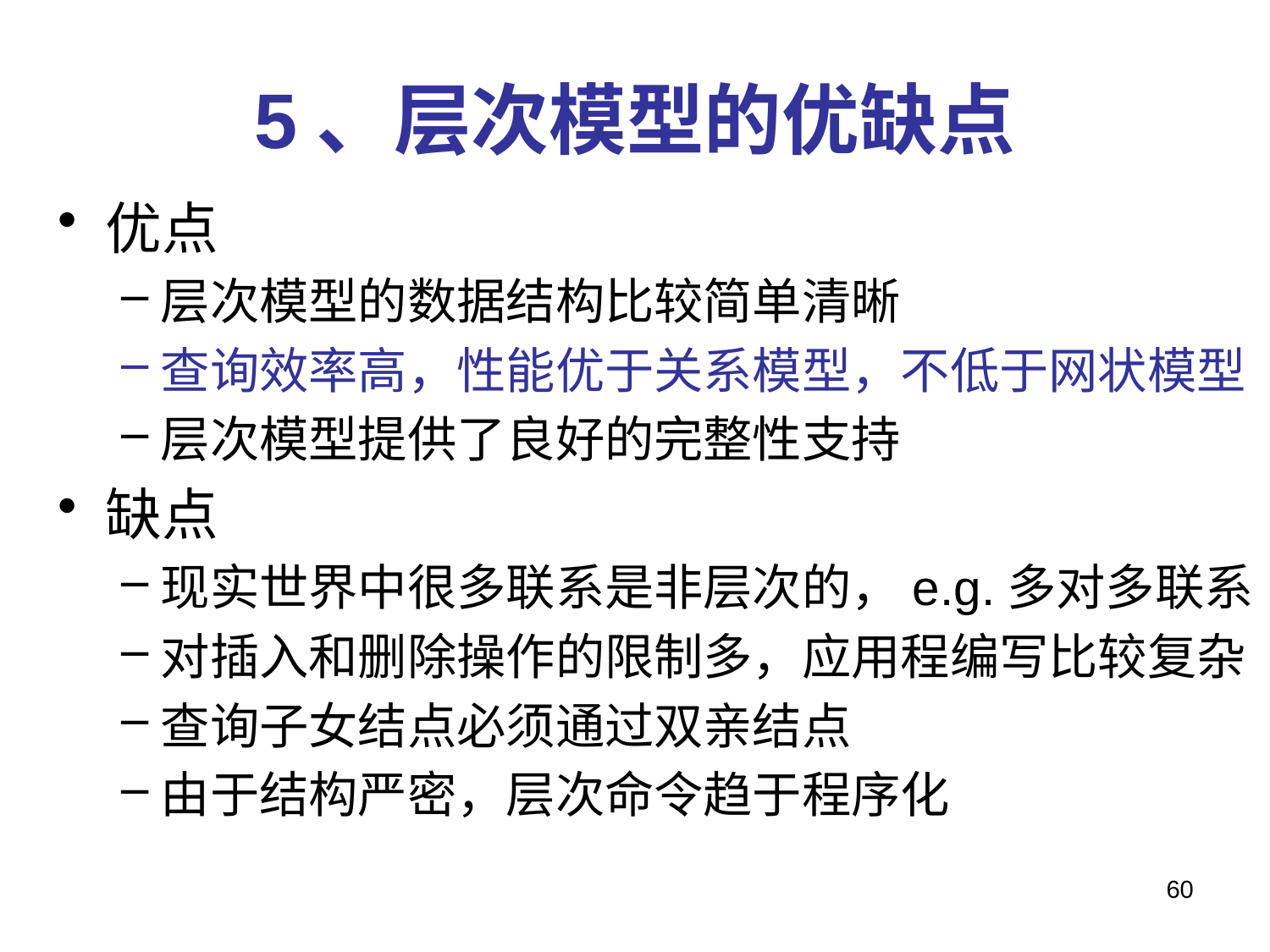

# 5、层次模型的优缺点
优点
层次模型的数据结构比较简单清晰
查询效率高，性能优于关系模型，不低于网状模型
层次模型提供了良好的完整性支持
缺点
现实世界中很多联系是非层次的，e.g.多对多联系
对插入和删除操作的限制多，应用程编写比较复杂
查询子女结点必须通过双亲结点
由于结构严密，层次命令趋于程序化

60